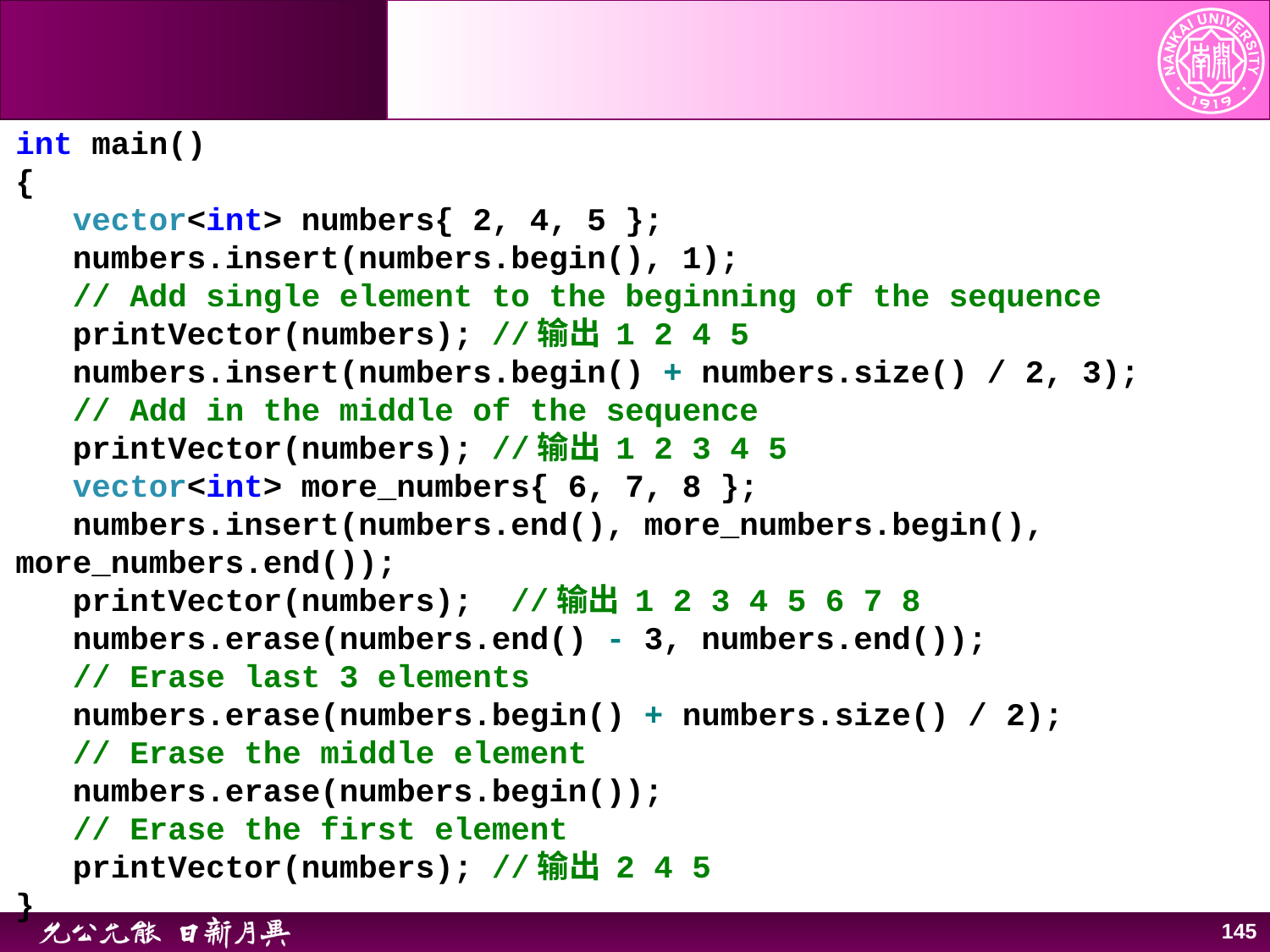

int main()
{
   vector<int> numbers{ 2, 4, 5 };
   numbers.insert(numbers.begin(), 1);
   // Add single element to the beginning of the sequence
   printVector(numbers); //输出 1 2 4 5
   numbers.insert(numbers.begin() + numbers.size() / 2, 3);
   // Add in the middle of the sequence
   printVector(numbers); //输出 1 2 3 4 5
   vector<int> more_numbers{ 6, 7, 8 };
   numbers.insert(numbers.end(), more_numbers.begin(),    more_numbers.end());
   printVector(numbers);  //输出 1 2 3 4 5 6 7 8
   numbers.erase(numbers.end() - 3, numbers.end());
   // Erase last 3 elements
   numbers.erase(numbers.begin() + numbers.size() / 2);
   // Erase the middle element
   numbers.erase(numbers.begin());
   // Erase the first element
   printVector(numbers); //输出 2 4 5
}
145